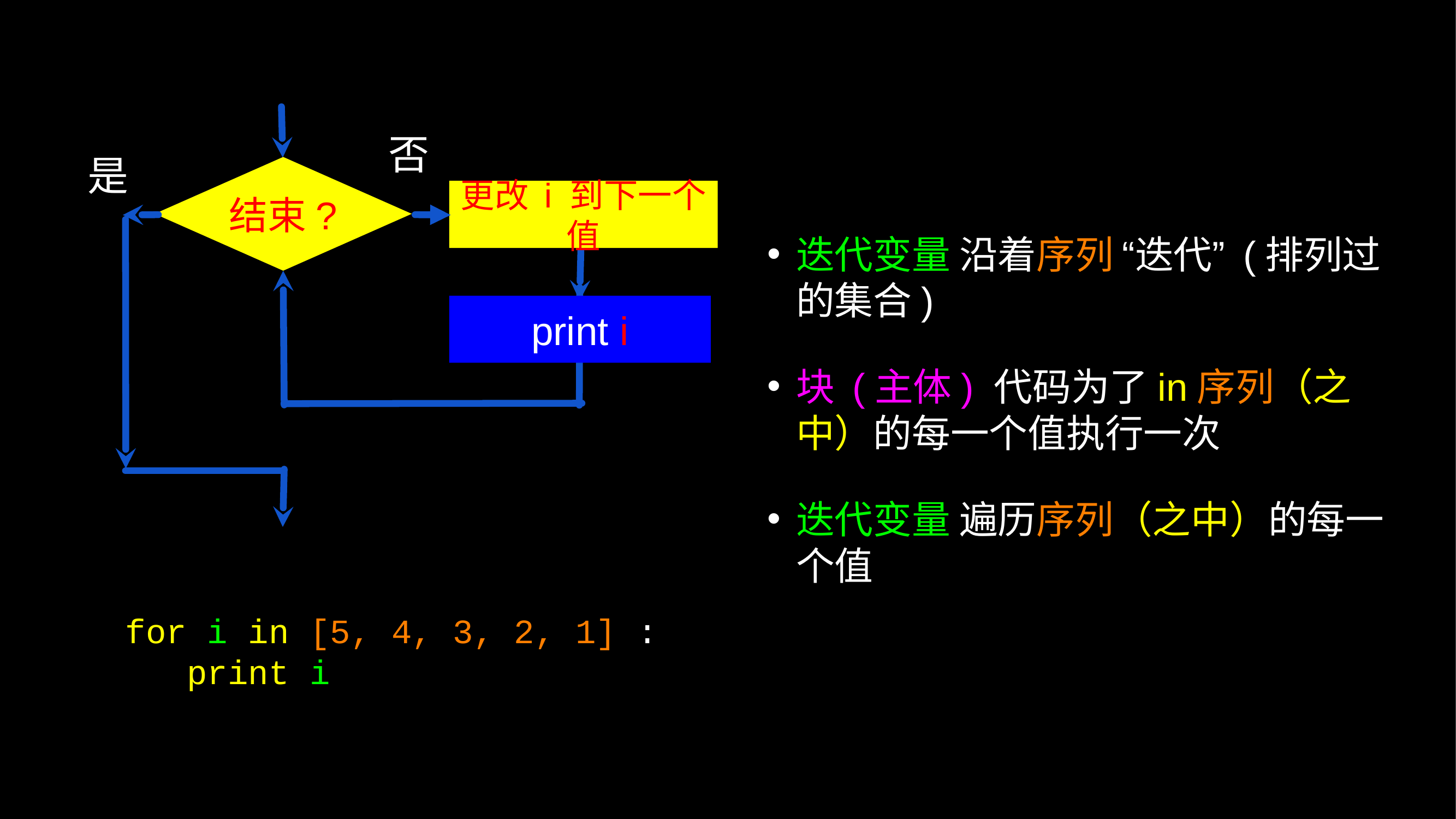

否
是
迭代变量 沿着序列 “迭代” (排列过的集合)
块 (主体) 代码为了in序列（之中）的每一个值执行一次
迭代变量 遍历序列（之中）的每一个值
结束?
更改 i 到下一个值
print i
for i in [5, 4, 3, 2, 1] :
   print i